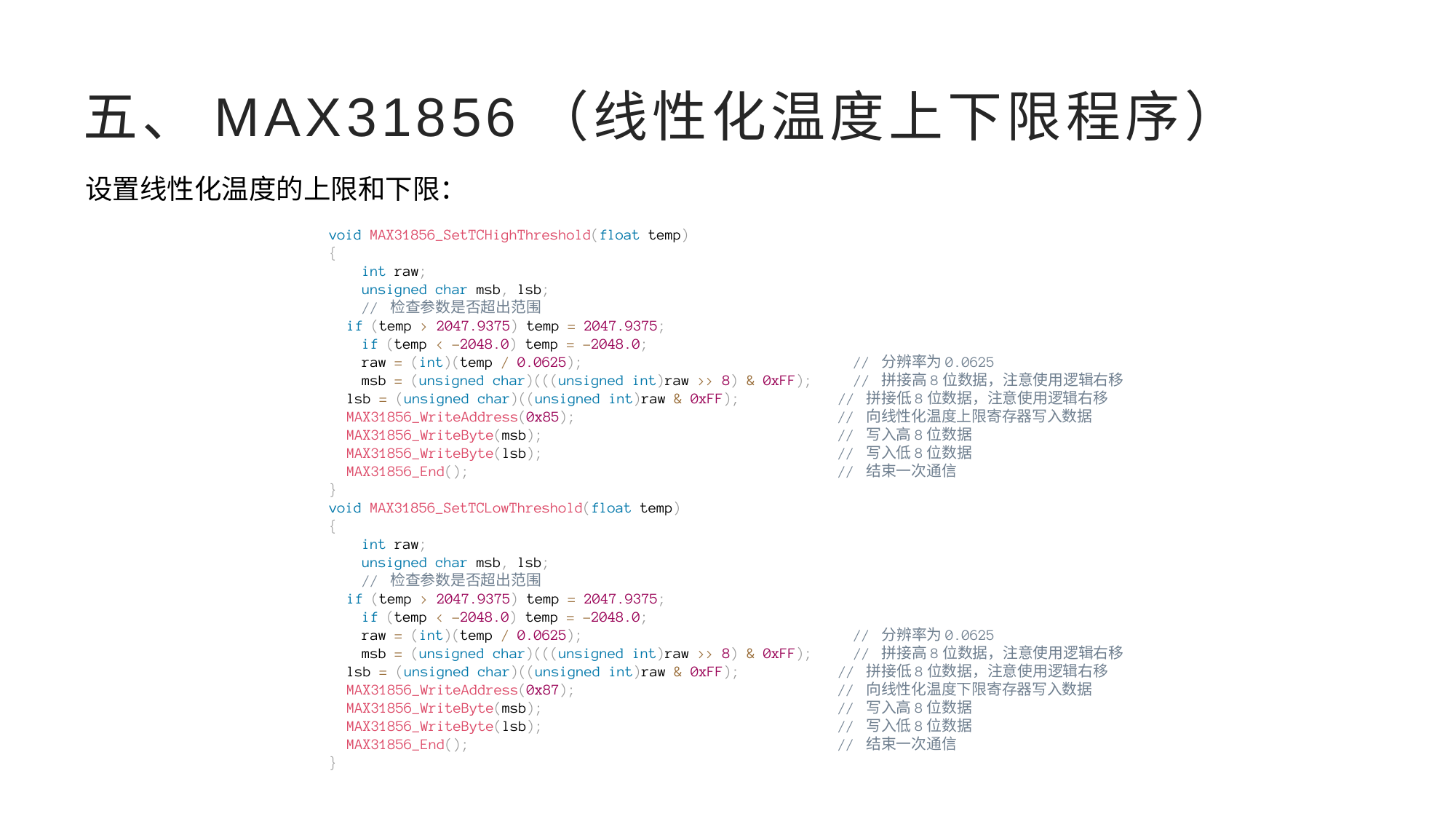

# 五、MAX31856（线性化温度上下限程序）
设置线性化温度的上限和下限：
void MAX31856_SetTCHighThreshold(float temp)
{
    int raw;
    unsigned char msb, lsb;
    // 检查参数是否超出范围
    if (temp > 2047.9375) temp = 2047.9375;
    if (temp < -2048.0) temp = -2048.0;
    raw = (int)(temp / 0.0625);                                 // 分辨率为0.0625
    msb = (unsigned char)(((unsigned int)raw >> 8) & 0xFF);     // 拼接高8位数据，注意使用逻辑右移
    lsb = (unsigned char)((unsigned int)raw & 0xFF);            // 拼接低8位数据，注意使用逻辑右移
    MAX31856_WriteAddress(0x85);                                // 向线性化温度上限寄存器写入数据
    MAX31856_WriteByte(msb);                                    // 写入高8位数据
    MAX31856_WriteByte(lsb);                                    // 写入低8位数据
    MAX31856_End();                                             // 结束一次通信
}
void MAX31856_SetTCLowThreshold(float temp)
{
    int raw;
    unsigned char msb, lsb;
    // 检查参数是否超出范围
    if (temp > 2047.9375) temp = 2047.9375;
    if (temp < -2048.0) temp = -2048.0;
    raw = (int)(temp / 0.0625);                                 // 分辨率为0.0625
    msb = (unsigned char)(((unsigned int)raw >> 8) & 0xFF);     // 拼接高8位数据，注意使用逻辑右移
    lsb = (unsigned char)((unsigned int)raw & 0xFF);            // 拼接低8位数据，注意使用逻辑右移
    MAX31856_WriteAddress(0x87);                                // 向线性化温度下限寄存器写入数据
    MAX31856_WriteByte(msb);                                    // 写入高8位数据
    MAX31856_WriteByte(lsb);                                    // 写入低8位数据
    MAX31856_End();                                             // 结束一次通信
}